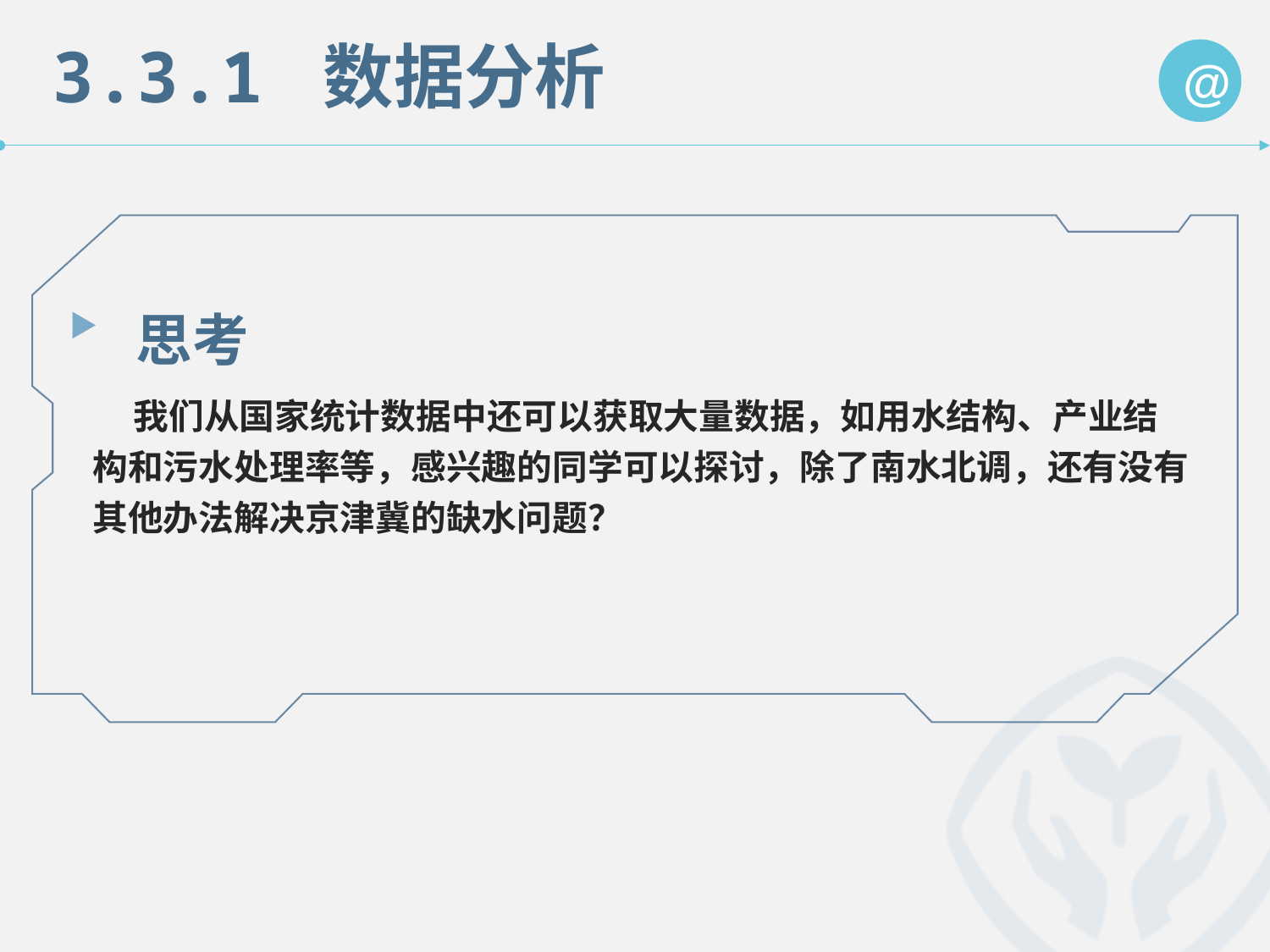

3.3.1 数据分析
@

思考

    我们从国家统计数据中还可以获取大量数据，如用水结构、产业结构和污水处理率等，感兴趣的同学可以探讨，除了南水北调，还有没有其他办法解决京津冀的缺水问题？